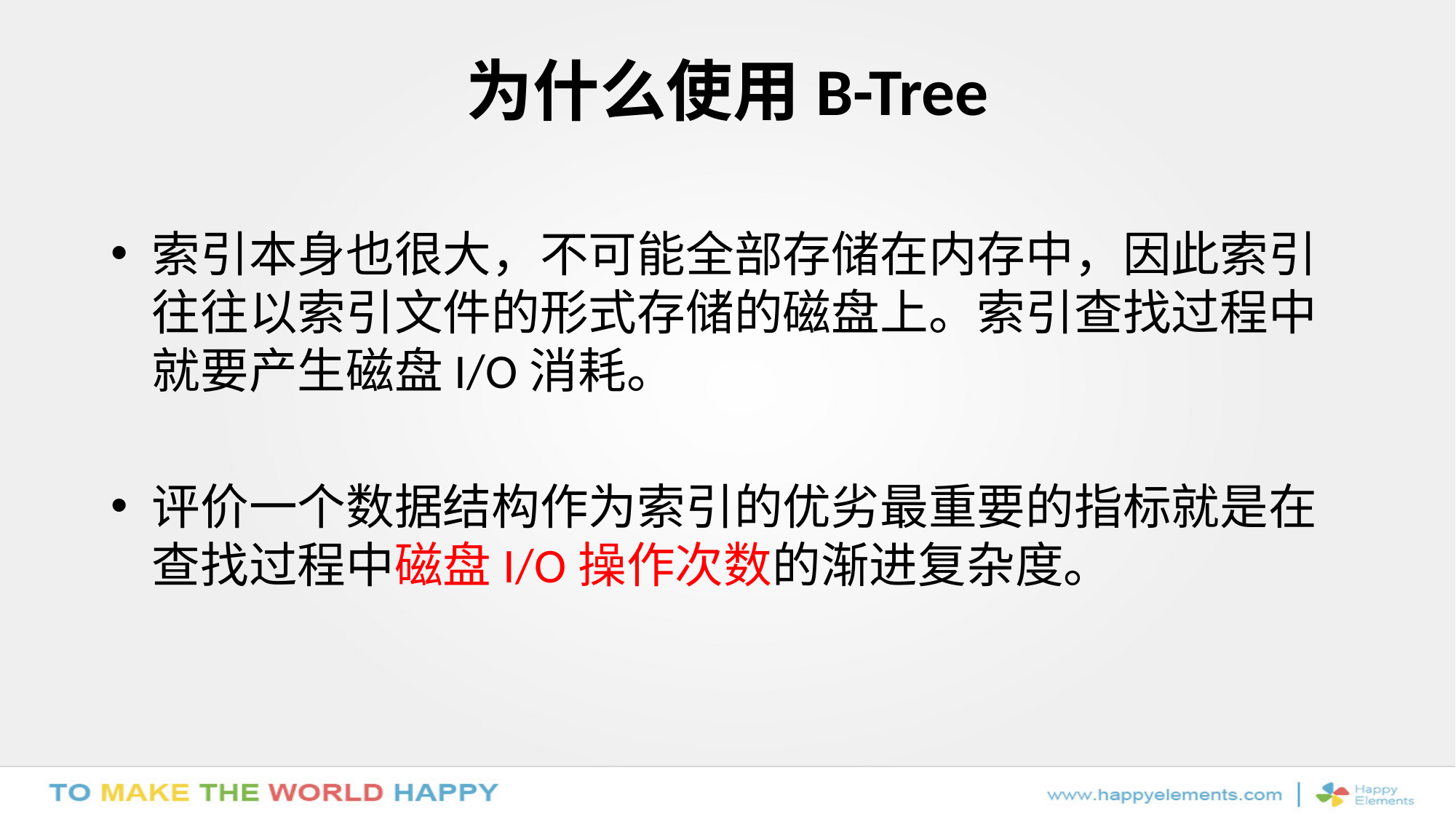

# 为什么使用B-Tree
索引本身也很大，不可能全部存储在内存中，因此索引往往以索引文件的形式存储的磁盘上。索引查找过程中就要产生磁盘I/O消耗。

评价一个数据结构作为索引的优劣最重要的指标就是在查找过程中磁盘I/O操作次数的渐进复杂度。